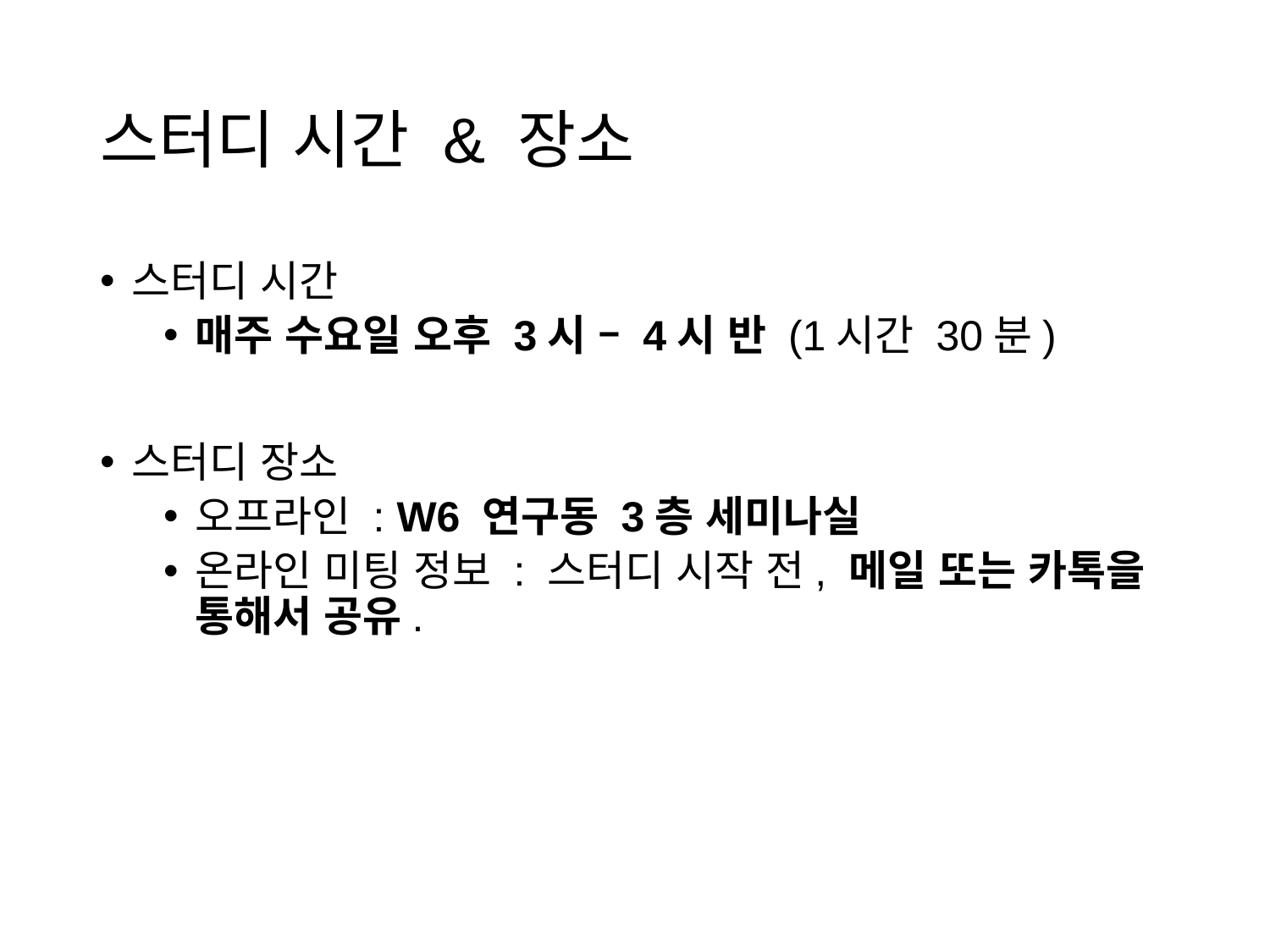

# 스터디 시간 & 장소
스터디 시간
매주 수요일 오후 3시 – 4시 반 (1시간 30분)

스터디 장소
오프라인 : W6 연구동 3층 세미나실
온라인 미팅 정보 : 스터디 시작 전, 메일 또는 카톡을 통해서 공유.